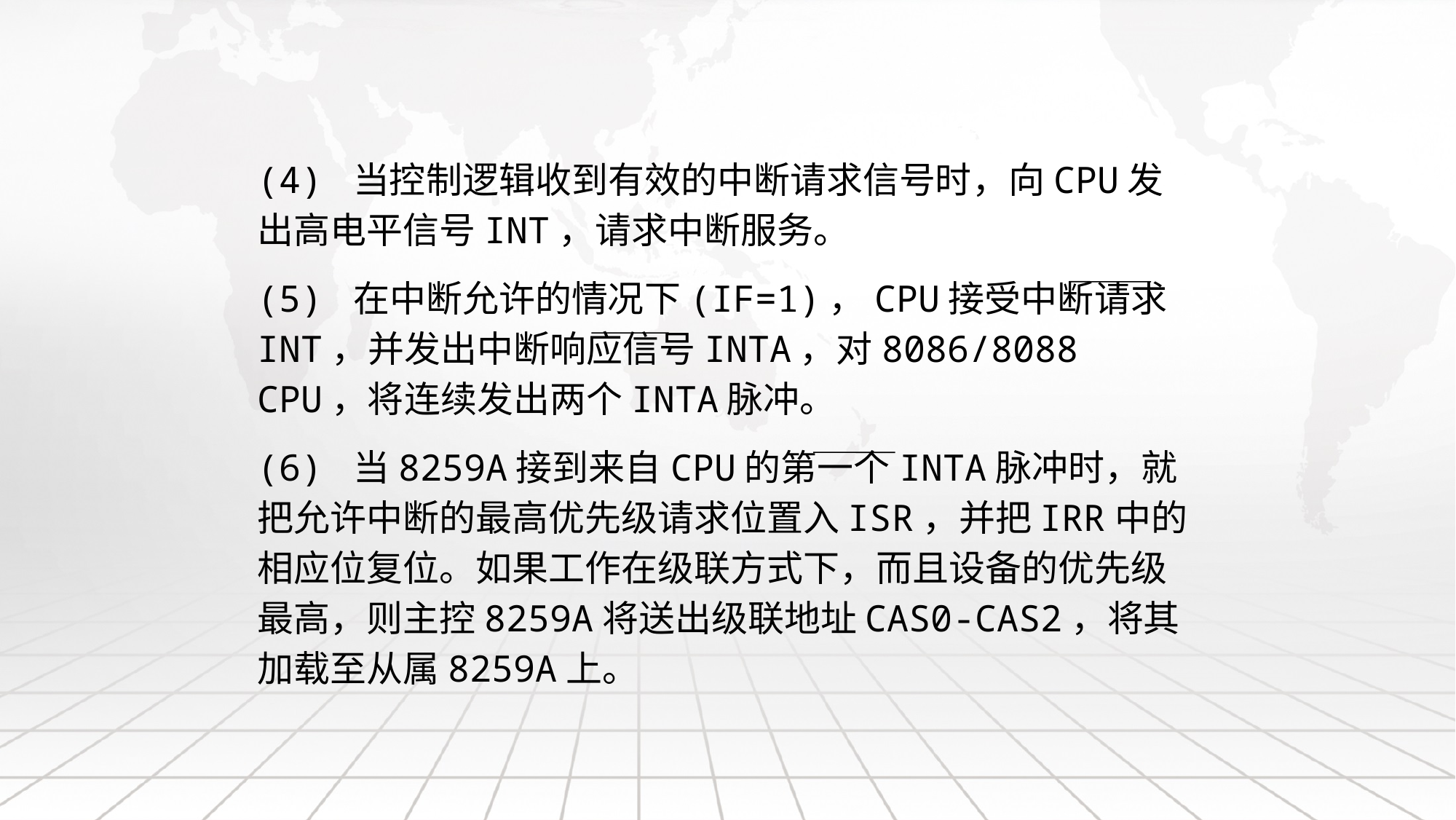

(4) 当控制逻辑收到有效的中断请求信号时，向CPU发出高电平信号INT，请求中断服务。
(5) 在中断允许的情况下(IF=1)，CPU接受中断请求INT，并发出中断响应信号INTA，对8086/8088 CPU，将连续发出两个INTA脉冲。
(6) 当8259A接到来自CPU的第一个INTA脉冲时，就把允许中断的最高优先级请求位置入ISR，并把IRR中的相应位复位。如果工作在级联方式下，而且设备的优先级最高，则主控8259A将送出级联地址CAS0-CAS2，将其加载至从属8259A上。